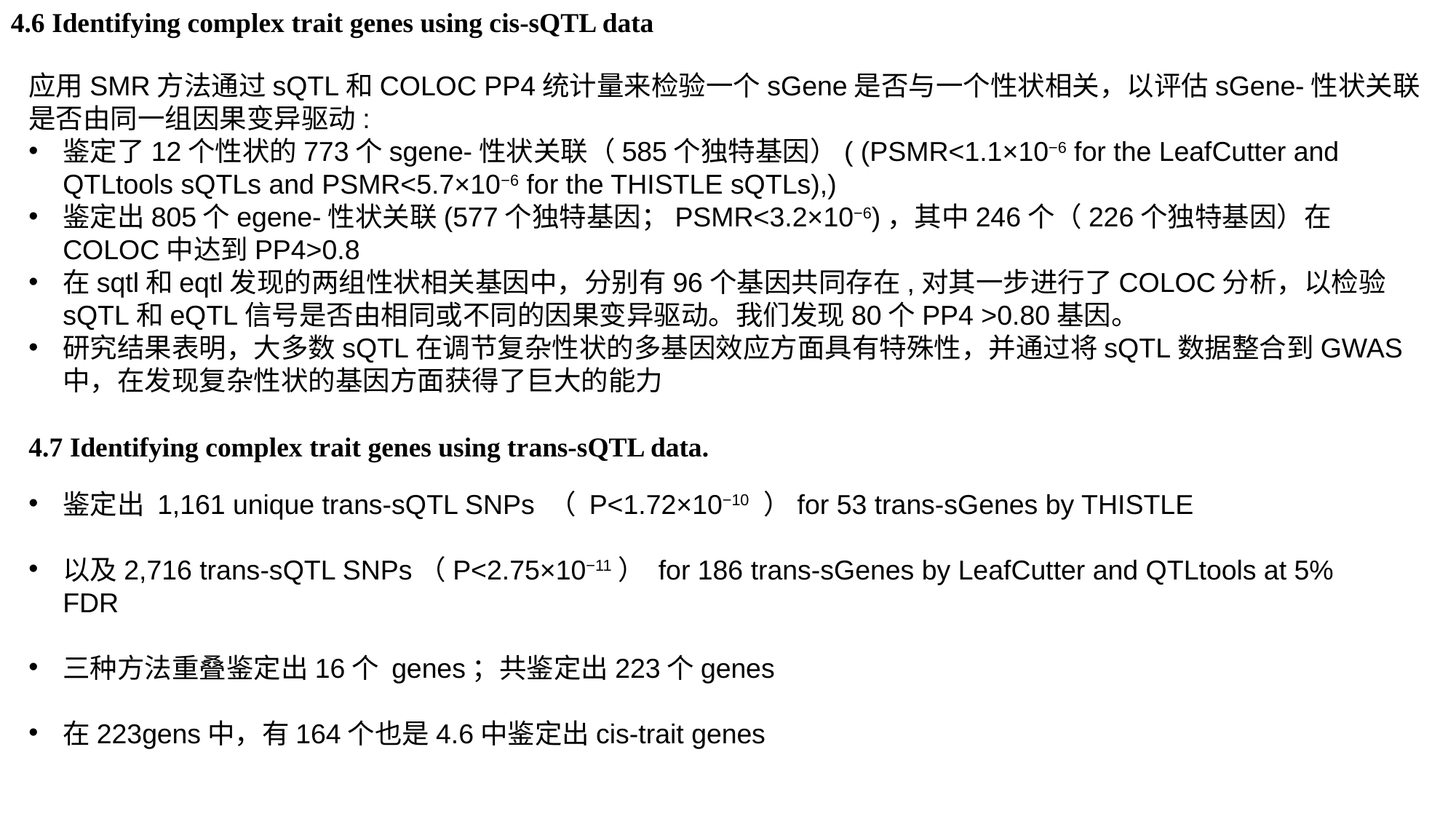

4.6 Identifying complex trait genes using cis-sQTL data
应用SMR方法通过sQTL和COLOC PP4统计量来检验一个sGene是否与一个性状相关，以评估sGene-性状关联是否由同一组因果变异驱动:
鉴定了12个性状的773个sgene-性状关联（585个独特基因）( (PSMR<1.1×10−6 for the LeafCutter and QTLtools sQTLs and PSMR<5.7×10−6 for the THISTLE sQTLs),)
鉴定出805个egene-性状关联(577个独特基因；PSMR<3.2×10−6)，其中246个（226个独特基因）在COLOC中达到PP4>0.8
在sqtl和eqtl发现的两组性状相关基因中，分别有96个基因共同存在,对其一步进行了COLOC分析，以检验sQTL和eQTL信号是否由相同或不同的因果变异驱动。我们发现80个PP4 >0.80基因。
研究结果表明，大多数sQTL在调节复杂性状的多基因效应方面具有特殊性，并通过将sQTL数据整合到GWAS中，在发现复杂性状的基因方面获得了巨大的能力
4.7 Identifying complex trait genes using trans-sQTL data.

鉴定出 1,161 unique trans-sQTL SNPs （ P<1.72×10−10 ）for 53 trans-sGenes by THISTLE

以及2,716 trans-sQTL SNPs（P<2.75×10−11） for 186 trans-sGenes by LeafCutter and QTLtools at 5% FDR

三种方法重叠鉴定出16个 genes；共鉴定出223个genes

在223gens中，有164个也是4.6中鉴定出cis-trait genes